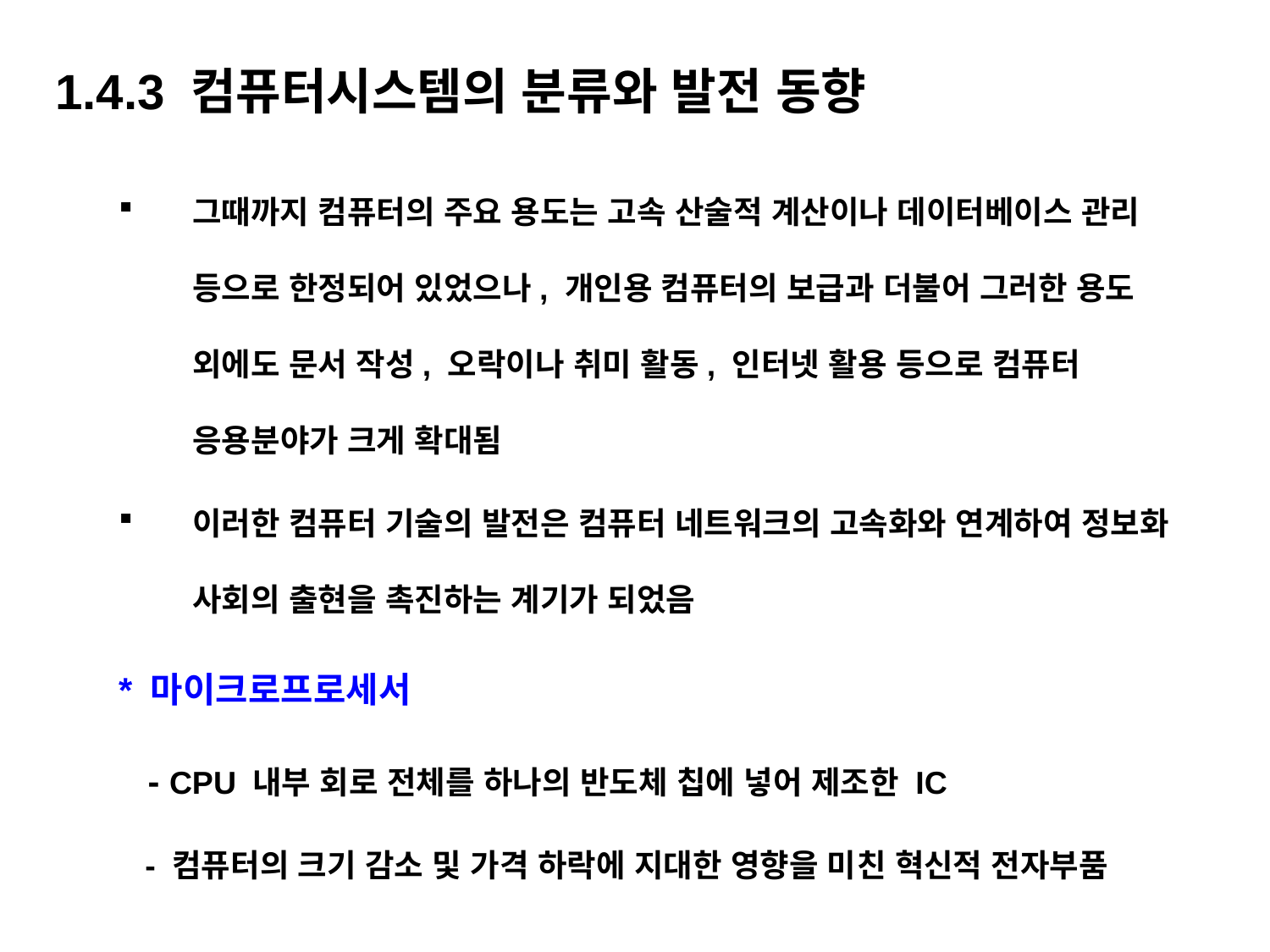

# 1.4.3 컴퓨터시스템의 분류와 발전 동향
그때까지 컴퓨터의 주요 용도는 고속 산술적 계산이나 데이터베이스 관리 등으로 한정되어 있었으나, 개인용 컴퓨터의 보급과 더불어 그러한 용도 외에도 문서 작성, 오락이나 취미 활동, 인터넷 활용 등으로 컴퓨터 응용분야가 크게 확대됨
이러한 컴퓨터 기술의 발전은 컴퓨터 네트워크의 고속화와 연계하여 정보화 사회의 출현을 촉진하는 계기가 되었음
* 마이크로프로세서
   - CPU 내부 회로 전체를 하나의 반도체 칩에 넣어 제조한 IC
   - 컴퓨터의 크기 감소 및 가격 하락에 지대한 영향을 미친 혁신적 전자부품